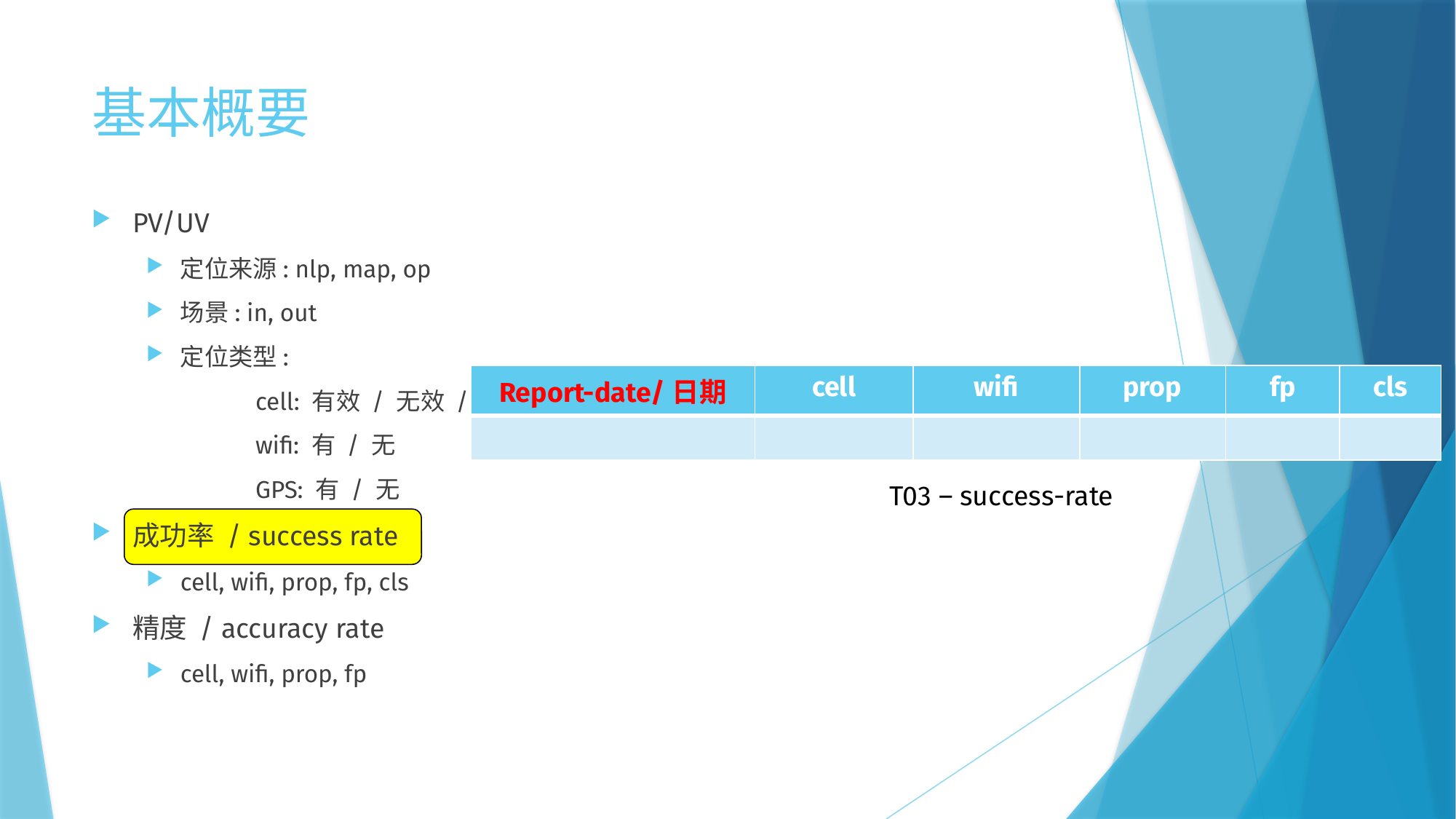

# 基本概要
PV/UV
定位来源: nlp, map, op
场景: in, out
定位类型:
	cell: 有效 / 无效 / 无
	wifi: 有 / 无
	GPS: 有 / 无
成功率 / success rate
cell, wifi, prop, fp, cls
精度 / accuracy rate
cell, wifi, prop, fp
| Report-date/日期 | cell | wifi | prop | fp | cls |
| --- | --- | --- | --- | --- | --- |
|  |  |  |  |  |  |
T03 – success-rate